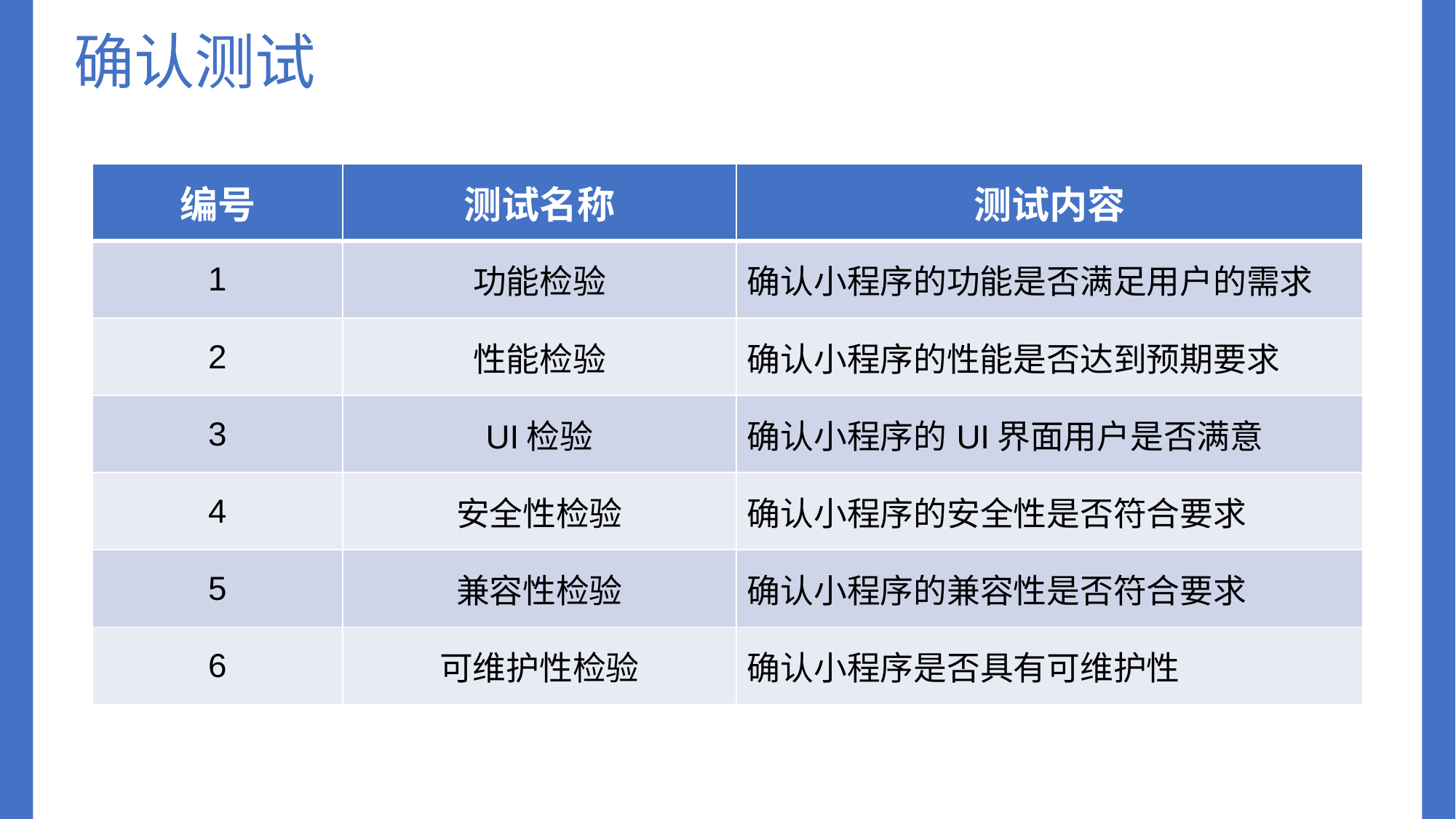

确认测试
| 编号 | 测试名称 | 测试内容 |
| --- | --- | --- |
| 1 | 功能检验 | 确认小程序的功能是否满足用户的需求 |
| 2 | 性能检验 | 确认小程序的性能是否达到预期要求 |
| 3 | UI检验 | 确认小程序的UI界面用户是否满意 |
| 4 | 安全性检验 | 确认小程序的安全性是否符合要求 |
| 5 | 兼容性检验 | 确认小程序的兼容性是否符合要求 |
| 6 | 可维护性检验 | 确认小程序是否具有可维护性 |